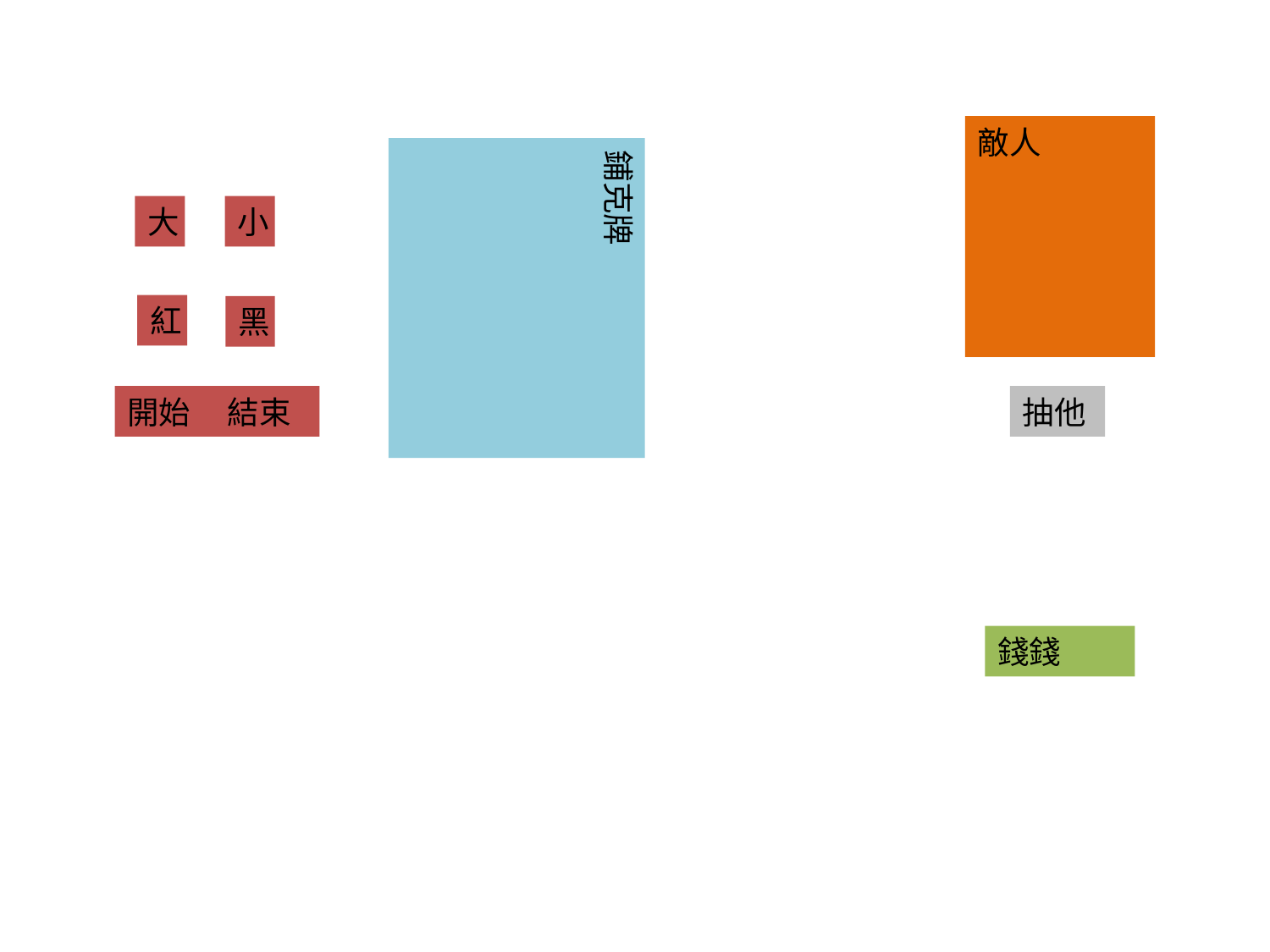

敵人

鋪克牌

大
小
紅
黑
開始
結束
抽他
錢錢